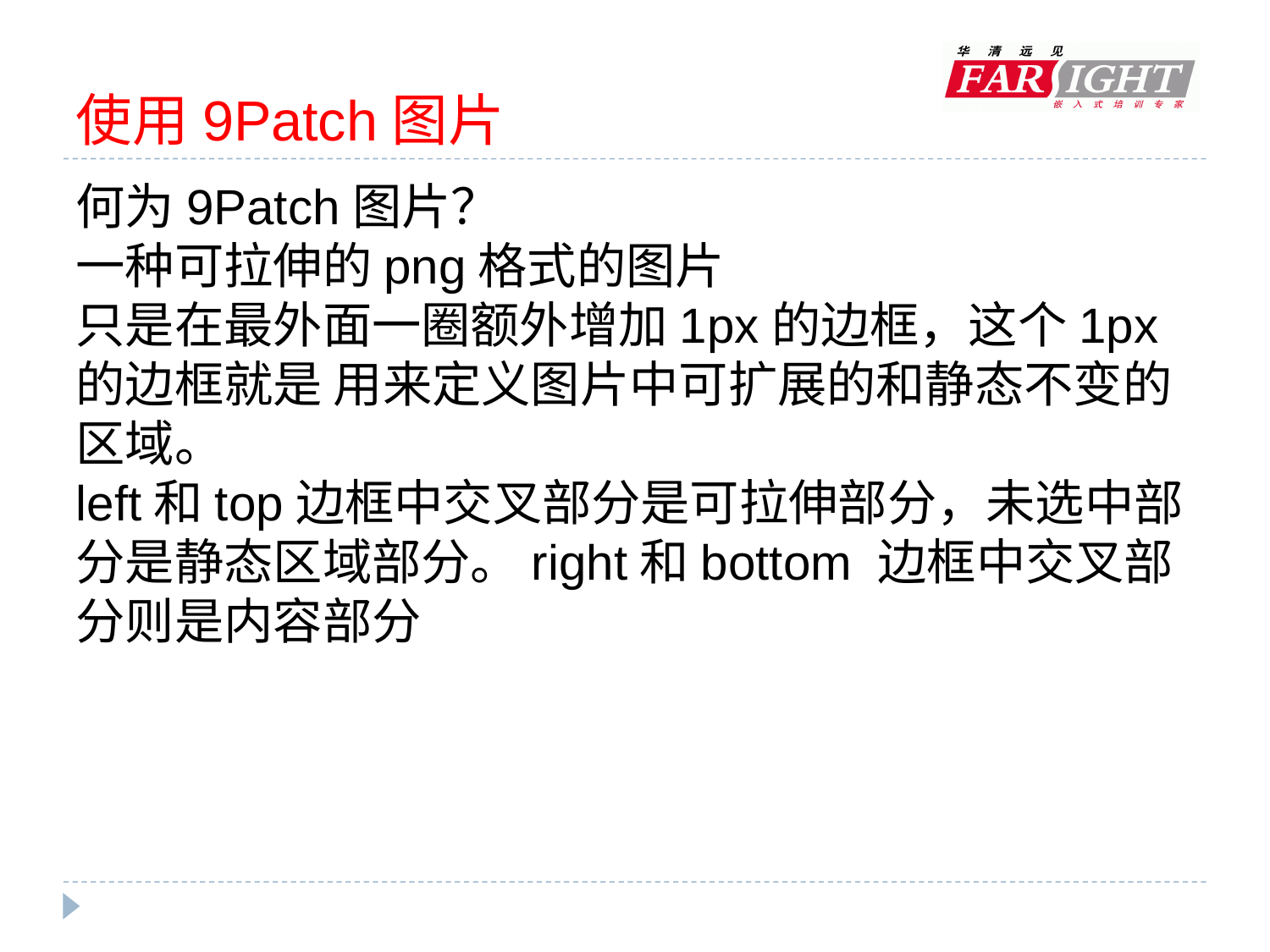

# 使用9Patch图片
何为9Patch图片？
一种可拉伸的png格式的图片
只是在最外面一圈额外增加1px的边框，这个1px的边框就是 用来定义图片中可扩展的和静态不变的区域。
left和top边框中交叉部分是可拉伸部分，未选中部分是静态区域部分。right和bottom 边框中交叉部分则是内容部分